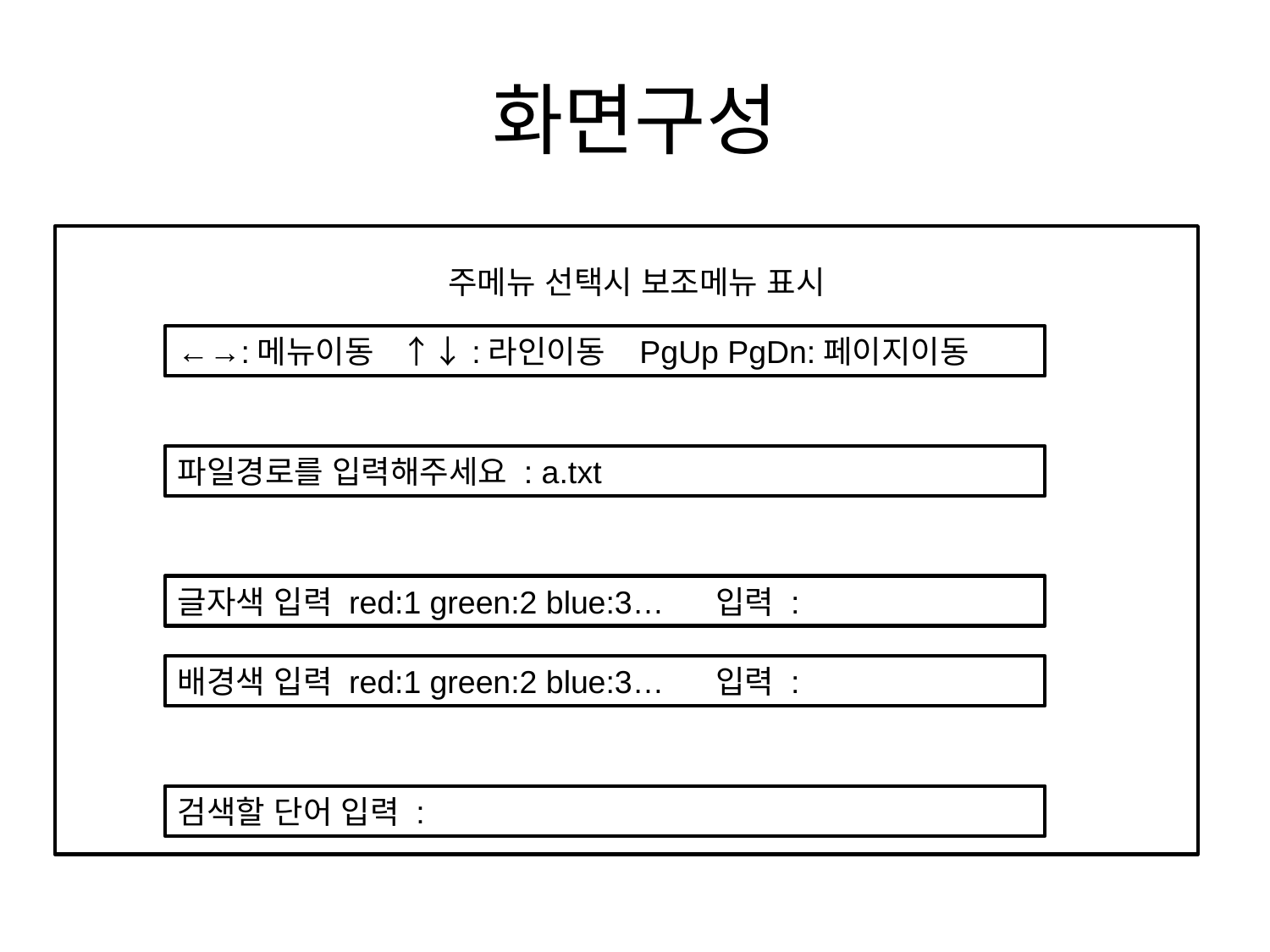

# 화면구성

주메뉴 선택시 보조메뉴 표시
←→:메뉴이동   ↑↓:라인이동   PgUp PgDn:페이지이동
파일경로를 입력해주세요 : a.txt
글자색 입력 red:1 green:2 blue:3…     입력 :
배경색 입력 red:1 green:2 blue:3…     입력 :
검색할 단어 입력 :